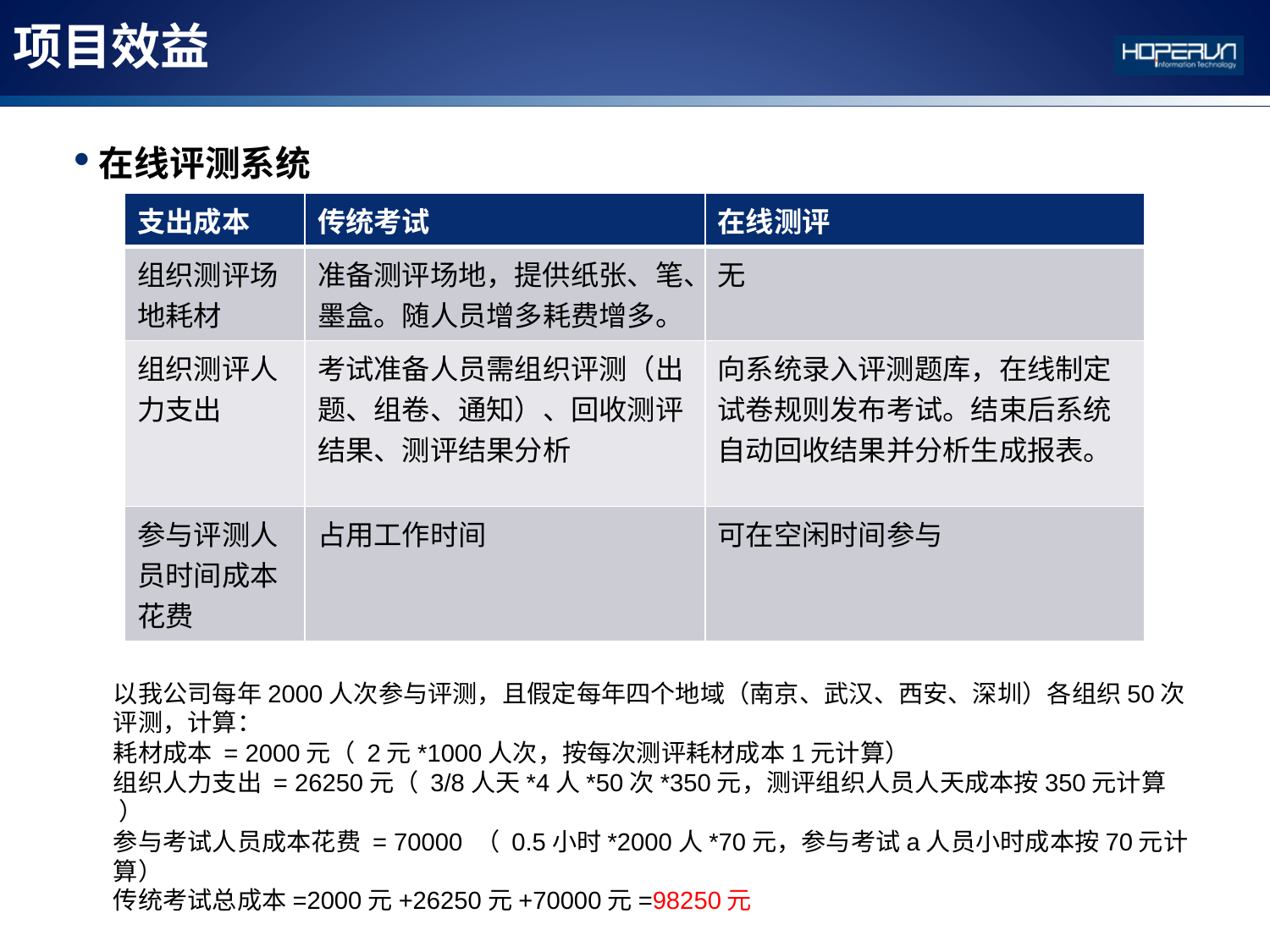

# 项目效益
在线评测系统
| 支出成本 | 传统考试 | 在线测评 |
| --- | --- | --- |
| 组织测评场地耗材 | 准备测评场地，提供纸张、笔、墨盒。随人员增多耗费增多。 | 无 |
| 组织测评人力支出 | 考试准备人员需组织评测（出题、组卷、通知）、回收测评结果、测评结果分析 | 向系统录入评测题库，在线制定试卷规则发布考试。结束后系统自动回收结果并分析生成报表。 |
| 参与评测人员时间成本花费 | 占用工作时间 | 可在空闲时间参与 |
以我公司每年2000人次参与评测，且假定每年四个地域（南京、武汉、西安、深圳）各组织50次评测，计算：
耗材成本 = 2000元（ 2元*1000人次，按每次测评耗材成本1元计算）
组织人力支出 = 26250元（ 3/8人天*4人*50次*350元，测评组织人员人天成本按350元计算 ）
参与考试人员成本花费 = 70000 （ 0.5小时*2000人*70元，参与考试a人员小时成本按70元计算）
传统考试总成本=2000元+26250元+70000元=98250元